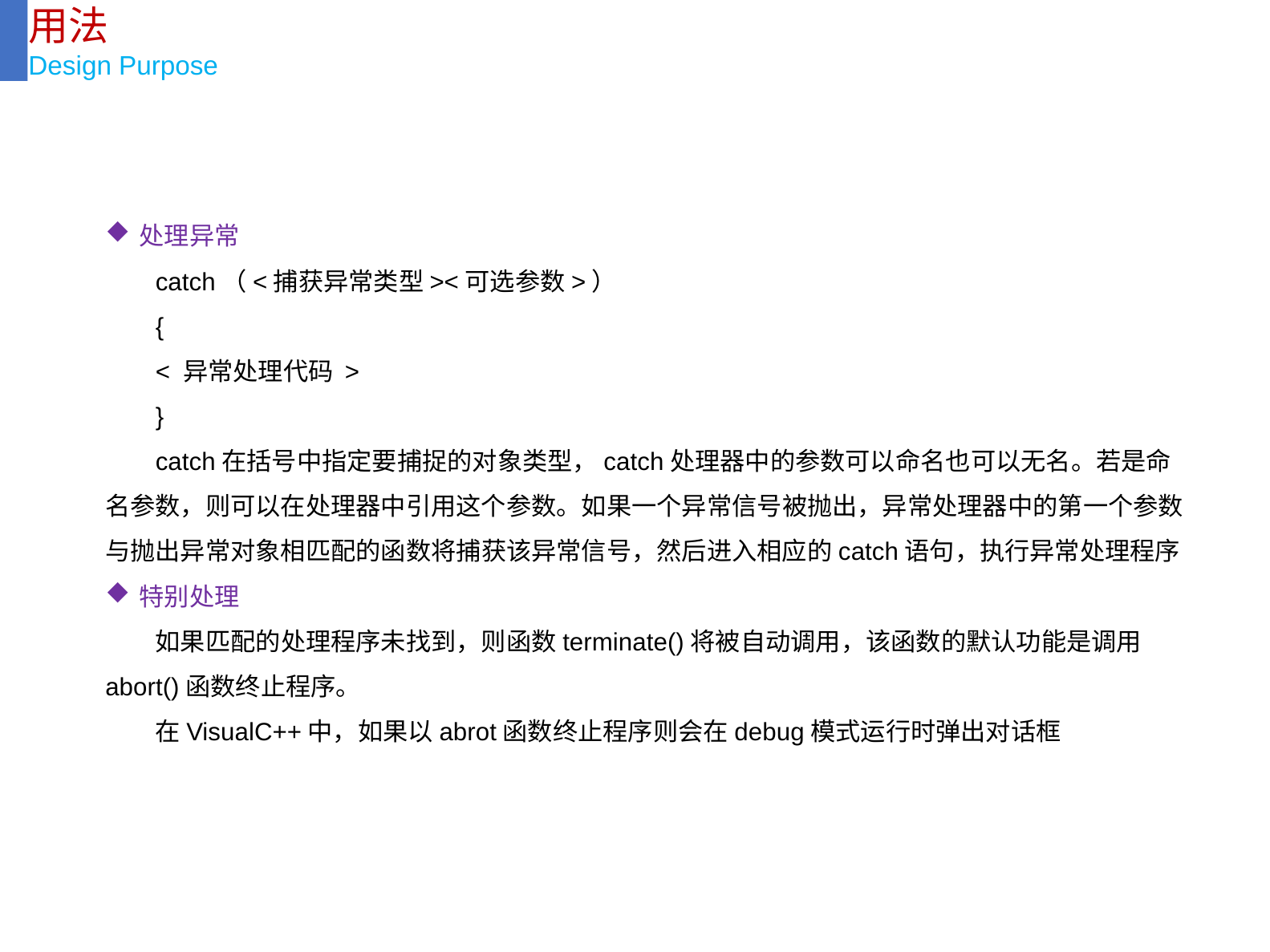

用法
Design Purpose

处理异常
catch（<捕获异常类型><可选参数>）
{
< 异常处理代码 >
}
catch在括号中指定要捕捉的对象类型，catch处理器中的参数可以命名也可以无名。若是命名参数，则可以在处理器中引用这个参数。如果一个异常信号被抛出，异常处理器中的第一个参数与抛出异常对象相匹配的函数将捕获该异常信号，然后进入相应的catch语句，执行异常处理程序
特别处理
如果匹配的处理程序未找到，则函数terminate()将被自动调用，该函数的默认功能是调用abort()函数终止程序。
在VisualC++中，如果以abrot函数终止程序则会在debug模式运行时弹出对话框
点击替换文字内容
点击请替换文字内容
点击请替换文字内容